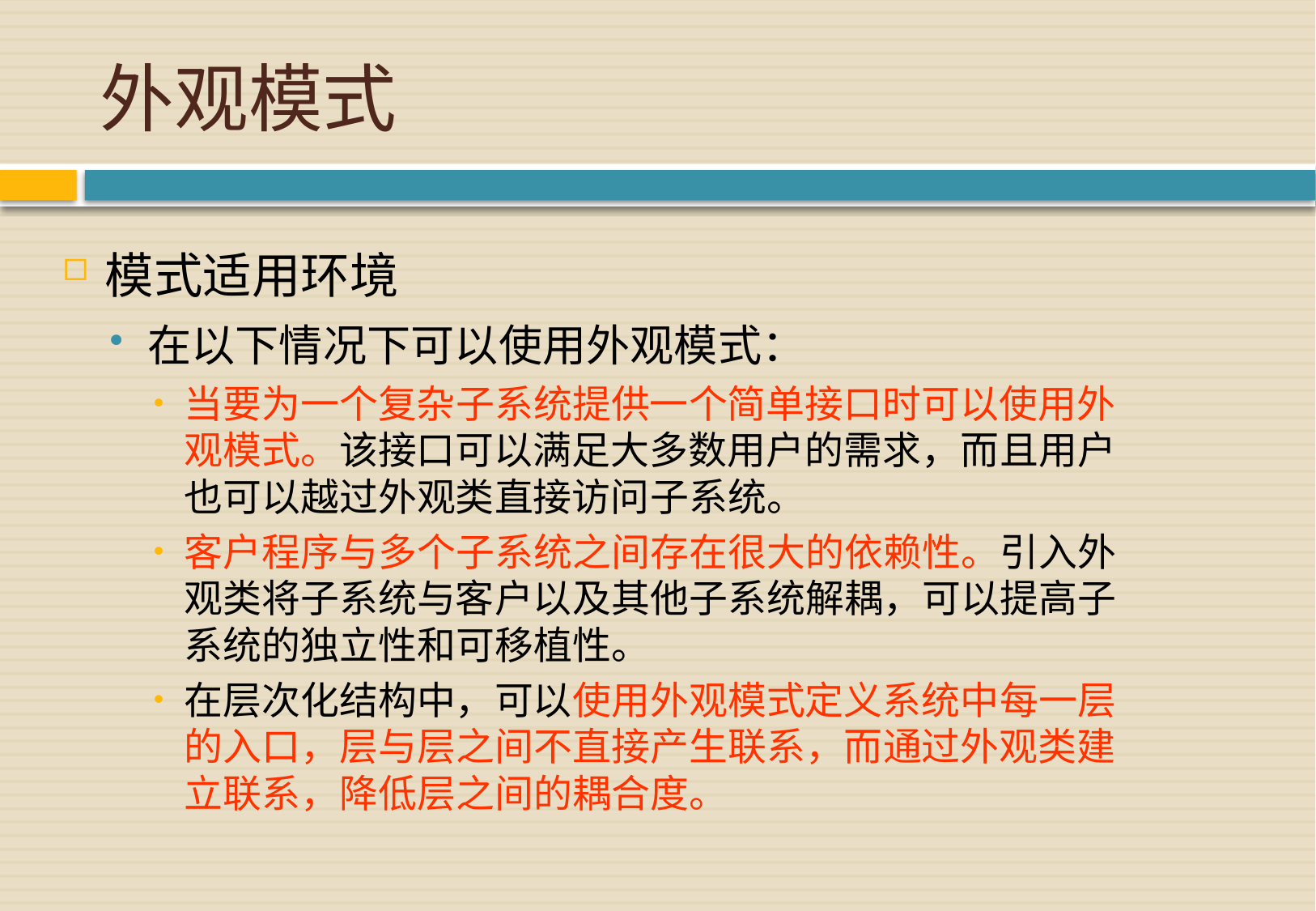

# 外观模式
模式适用环境
在以下情况下可以使用外观模式：
当要为一个复杂子系统提供一个简单接口时可以使用外观模式。该接口可以满足大多数用户的需求，而且用户也可以越过外观类直接访问子系统。
客户程序与多个子系统之间存在很大的依赖性。引入外观类将子系统与客户以及其他子系统解耦，可以提高子系统的独立性和可移植性。
在层次化结构中，可以使用外观模式定义系统中每一层的入口，层与层之间不直接产生联系，而通过外观类建立联系，降低层之间的耦合度。